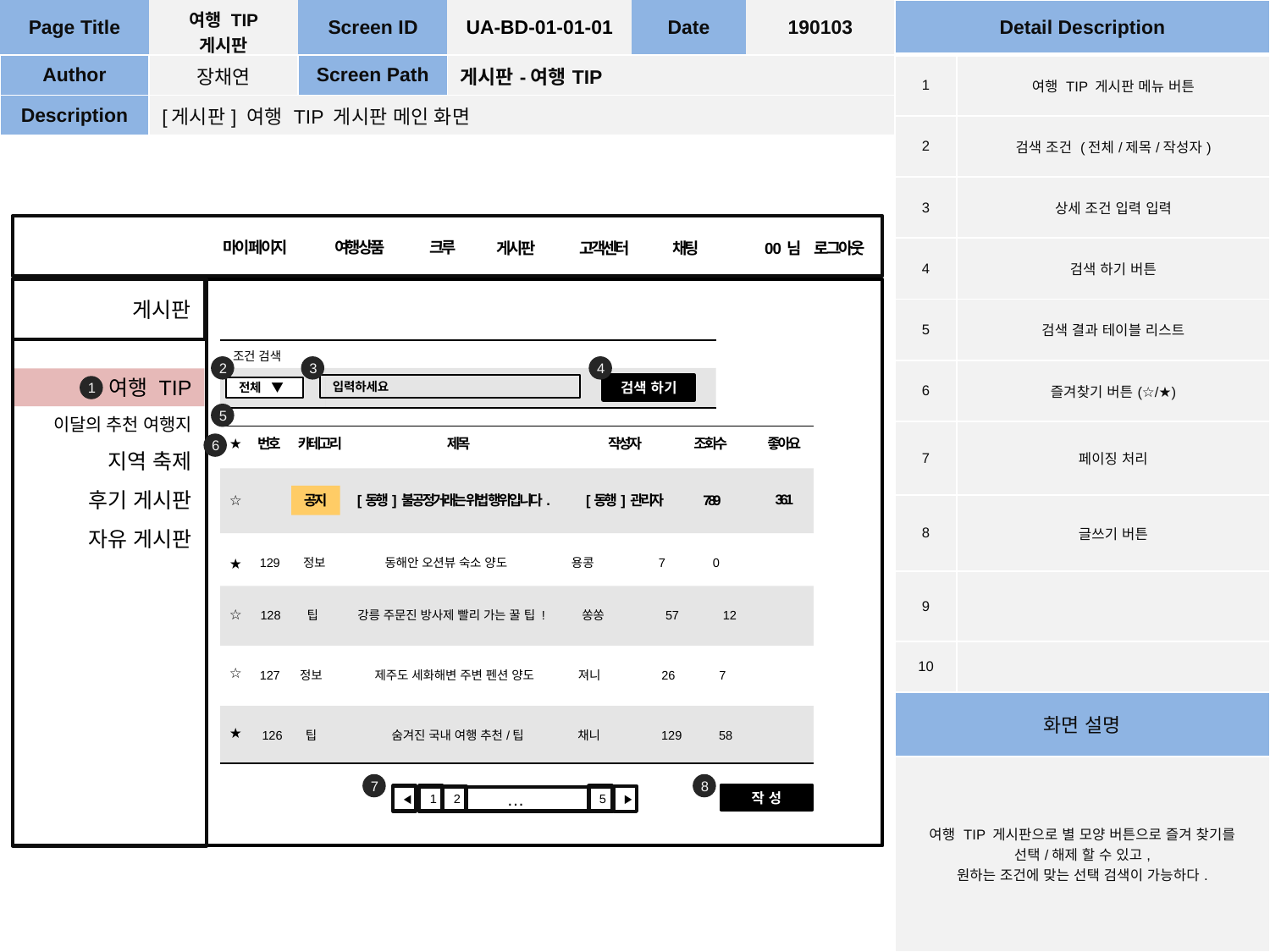

| Page Title | 여행 TIP 게시판 | Screen ID | UA-BD-01-01-01 | Date | 190103 |
| --- | --- | --- | --- | --- | --- |
| Author | 장채연 | Screen Path | 게시판-여행TIP |  |  |
| Description | [게시판] 여행 TIP 게시판 메인 화면 |  |  |  |  |
| Detail Description |  |
| --- | --- |
| 1 | 여행 TIP 게시판 메뉴 버튼 |
| 2 | 검색 조건 (전체/제목/작성자) |
| 3 | 상세 조건 입력 입력 |
| 4 | 검색 하기 버튼 |
| 5 | 검색 결과 테이블 리스트 |
| 6 | 즐겨찾기 버튼(☆/★) |
| 7 | 페이징 처리 |
| 8 | 글쓰기 버튼 |
| 9 |  |
| 10 |  |
| 화면 설명 |  |
| 여행 TIP 게시판으로 별 모양 버튼으로 즐겨 찾기를 선택/해제 할 수 있고, 원하는 조건에 맞는 선택 검색이 가능하다. |  |

여행상품
크루
마이 페이지
게시판
고객센터
채팅
0 0 님
로그아웃

게시판
| 조건 검색 |  |
| --- | --- |
|  |  |
2

3

4

여행 TIP
1

입력하세요
검색 하기
전체   ▼
5

이달의 추천 여행지
|  |  |
| --- | --- |
|  |  |
| 129 정보 | 동해안 오션뷰 숙소 양도 용콩 7 0 |
| 128 팁 | 강릉 주문진 방사제 빨리 가는 꿀 팁 ! 쏭쏭 57 12 |
| 127 정보 | 제주도 세화해변 주변 펜션 양도 져니 26 7 |
| 126 팁 | 숨겨진 국내 여행 추천/팁 채니 129 58 |
★
번호
카테고리
제목
작성자
조회수
좋아요
6

지역 축제
후기 게시판
361
[동행] 관리자
☆
[동행] 불공정거래는 위법 행위입니다.
789
공지
자유 게시판
★
☆
☆
★
7

8

작 성
◀
1
5
2
▶
…